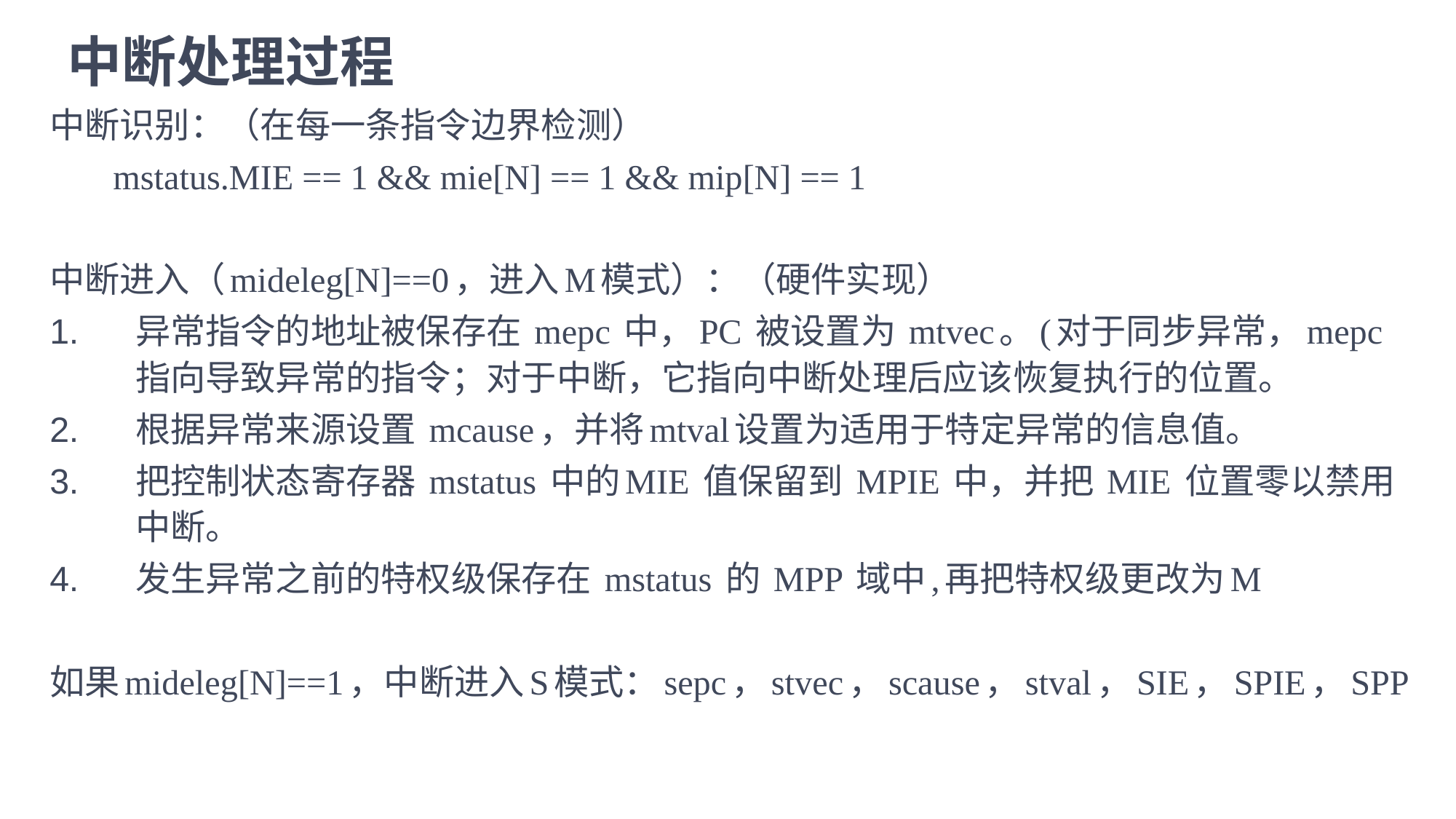

# 中断处理过程
中断识别：（在每一条指令边界检测）
	mstatus.MIE == 1 && mie[N] == 1 && mip[N] == 1

中断进入（mideleg[N]==0，进入M模式）：（硬件实现）
异常指令的地址被保存在 mepc 中，PC 被设置为 mtvec。(对于同步异常，mepc指向导致异常的指令；对于中断，它指向中断处理后应该恢复执行的位置。
根据异常来源设置 mcause，并将mtval设置为适用于特定异常的信息值。
把控制状态寄存器 mstatus 中的MIE 值保留到 MPIE 中，并把 MIE 位置零以禁用中断。
发生异常之前的特权级保存在 mstatus 的 MPP 域中,再把特权级更改为M

如果mideleg[N]==1，中断进入S模式：sepc，stvec，scause，stval，SIE，SPIE，SPP